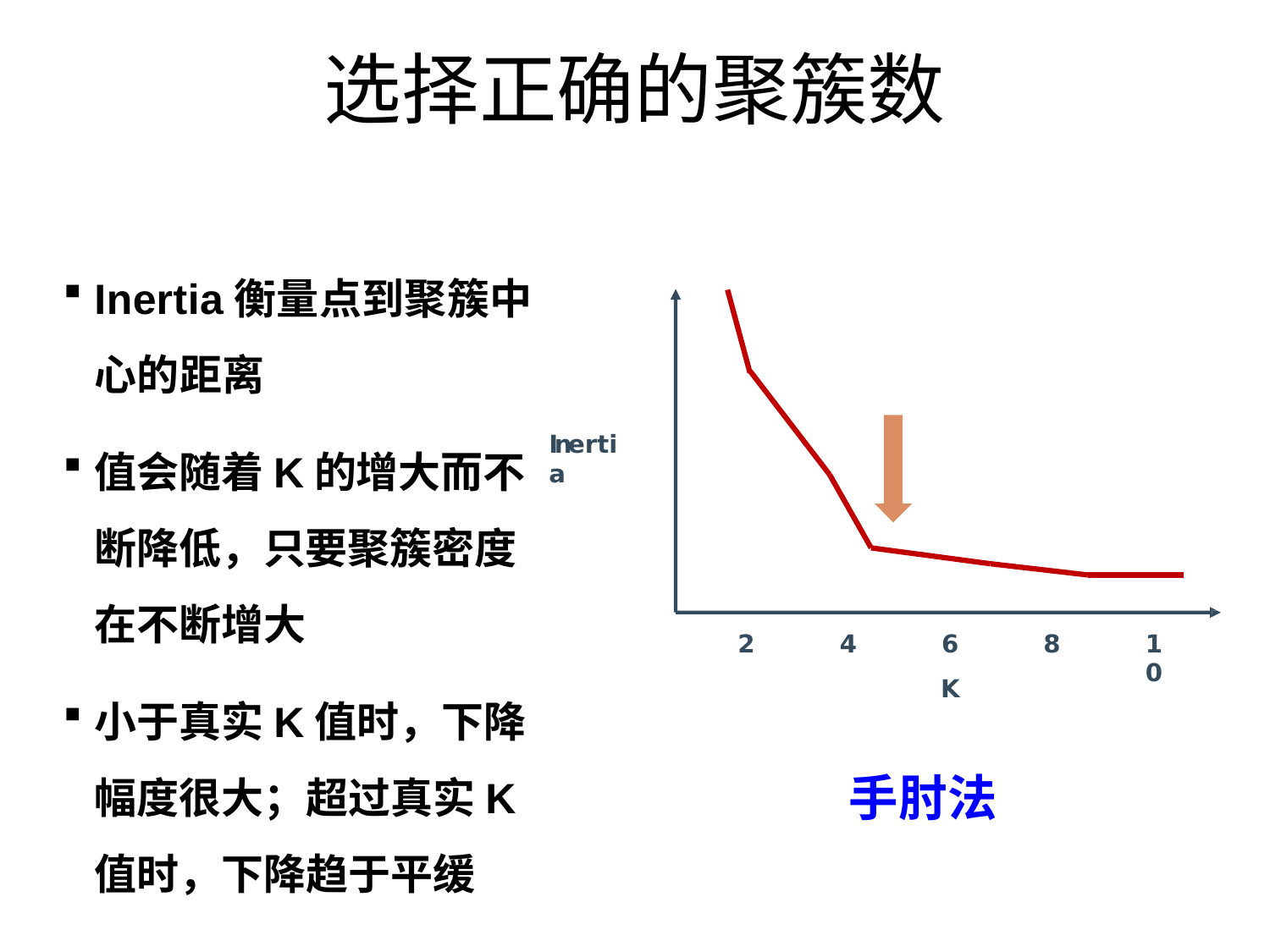

# 选择正确的聚簇数
Inertia衡量点到聚簇中心的距离
值会随着K的增大而不断降低，只要聚簇密度在不断增大
小于真实K值时，下降幅度很大；超过真实K值时，下降趋于平缓

Inertia

6
K
2
4
8
10
手肘法